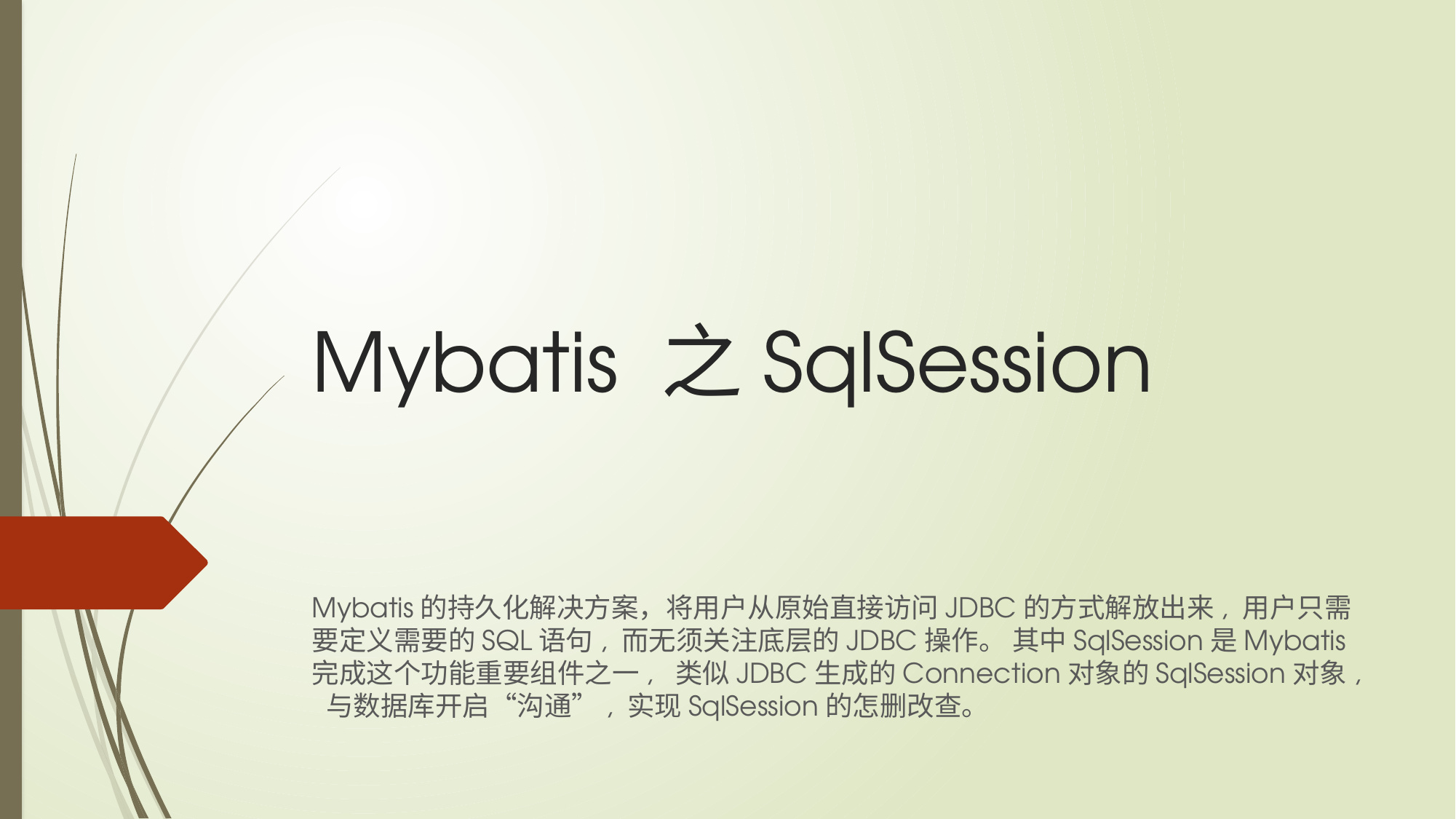

# Mybatis 之SqlSession
Mybatis的持久化解决方案，将用户从原始直接访问JDBC的方式解放出来, 用户只需要定义需要的SQL语句, 而无须关注底层的JDBC操作。 其中SqlSession是Mybatis完成这个功能重要组件之一,  类似JDBC生成的Connection对象的SqlSession对象, 与数据库开启“沟通”, 实现SqlSession的怎删改查。